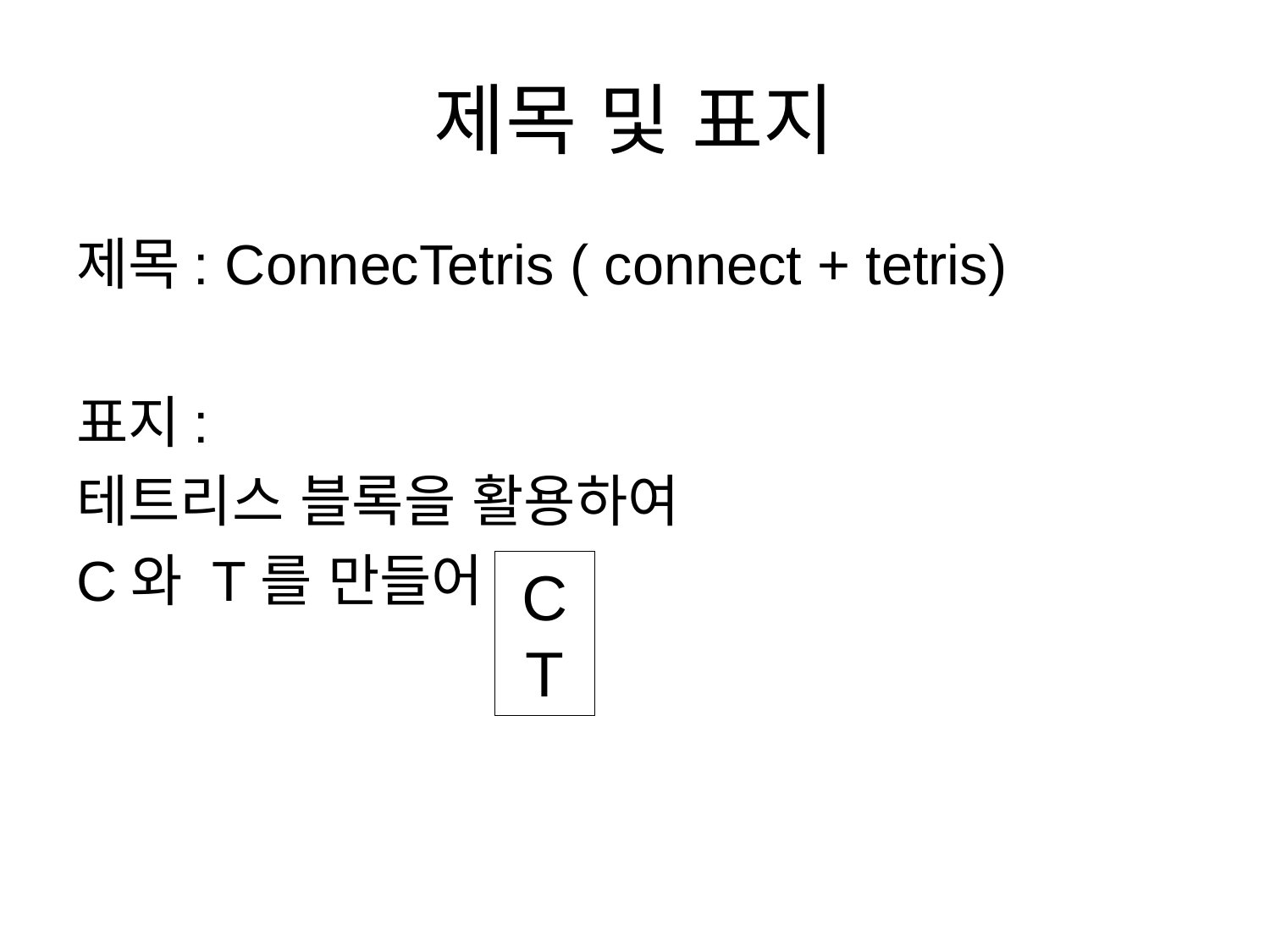

# 제목 및 표지
제목: ConnecTetris ( connect + tetris)

표지:
테트리스 블록을 활용하여
C와 T를 만들어

CT